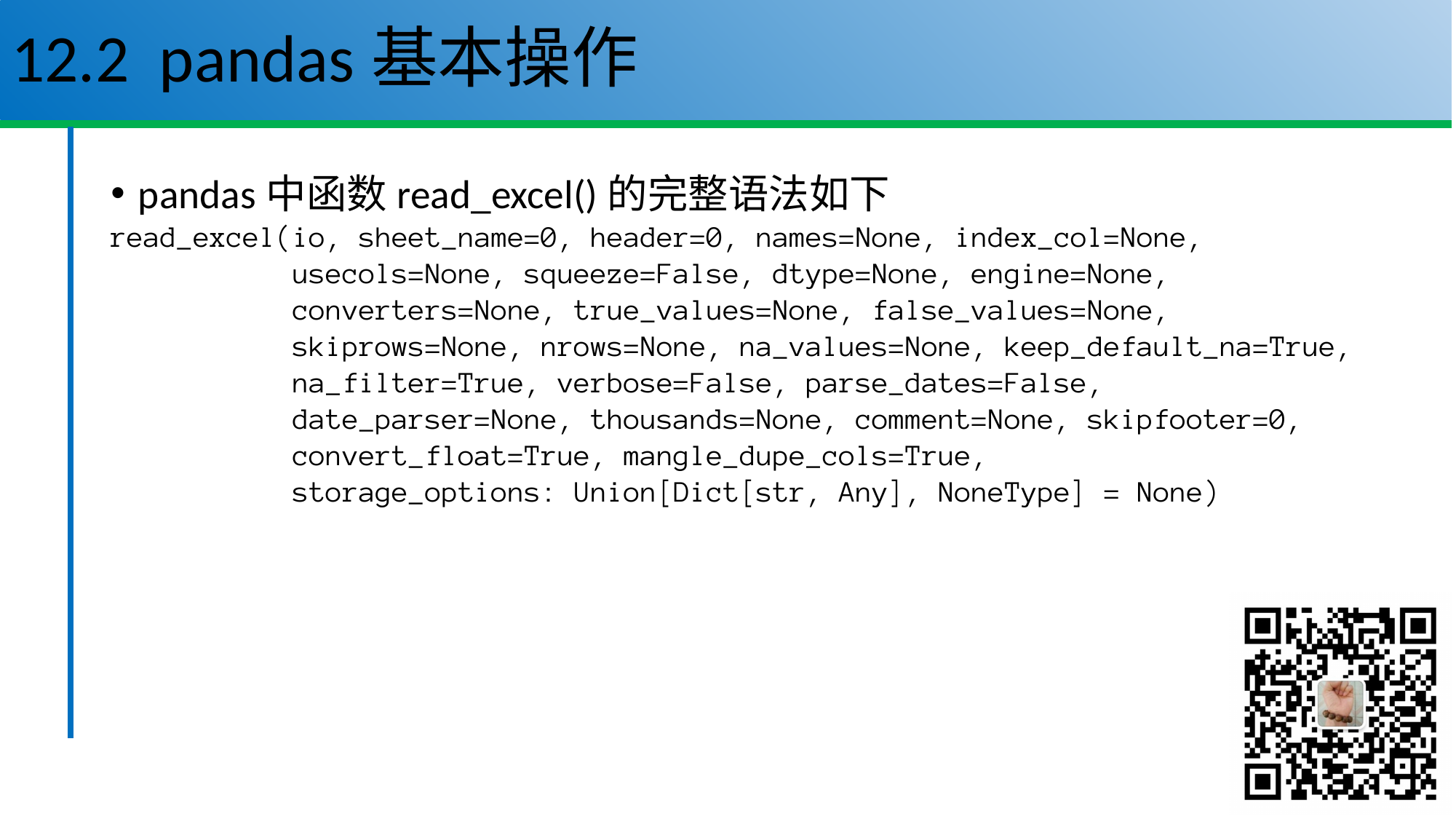

# 12.2  pandas基本操作
pandas中函数read_excel()的完整语法如下
read_excel(io, sheet_name=0, header=0, names=None, index_col=None,
           usecols=None, squeeze=False, dtype=None, engine=None,
           converters=None, true_values=None, false_values=None,
           skiprows=None, nrows=None, na_values=None, keep_default_na=True,
           na_filter=True, verbose=False, parse_dates=False,
           date_parser=None, thousands=None, comment=None, skipfooter=0,
           convert_float=True, mangle_dupe_cols=True,
           storage_options: Union[Dict[str, Any], NoneType] = None)
101